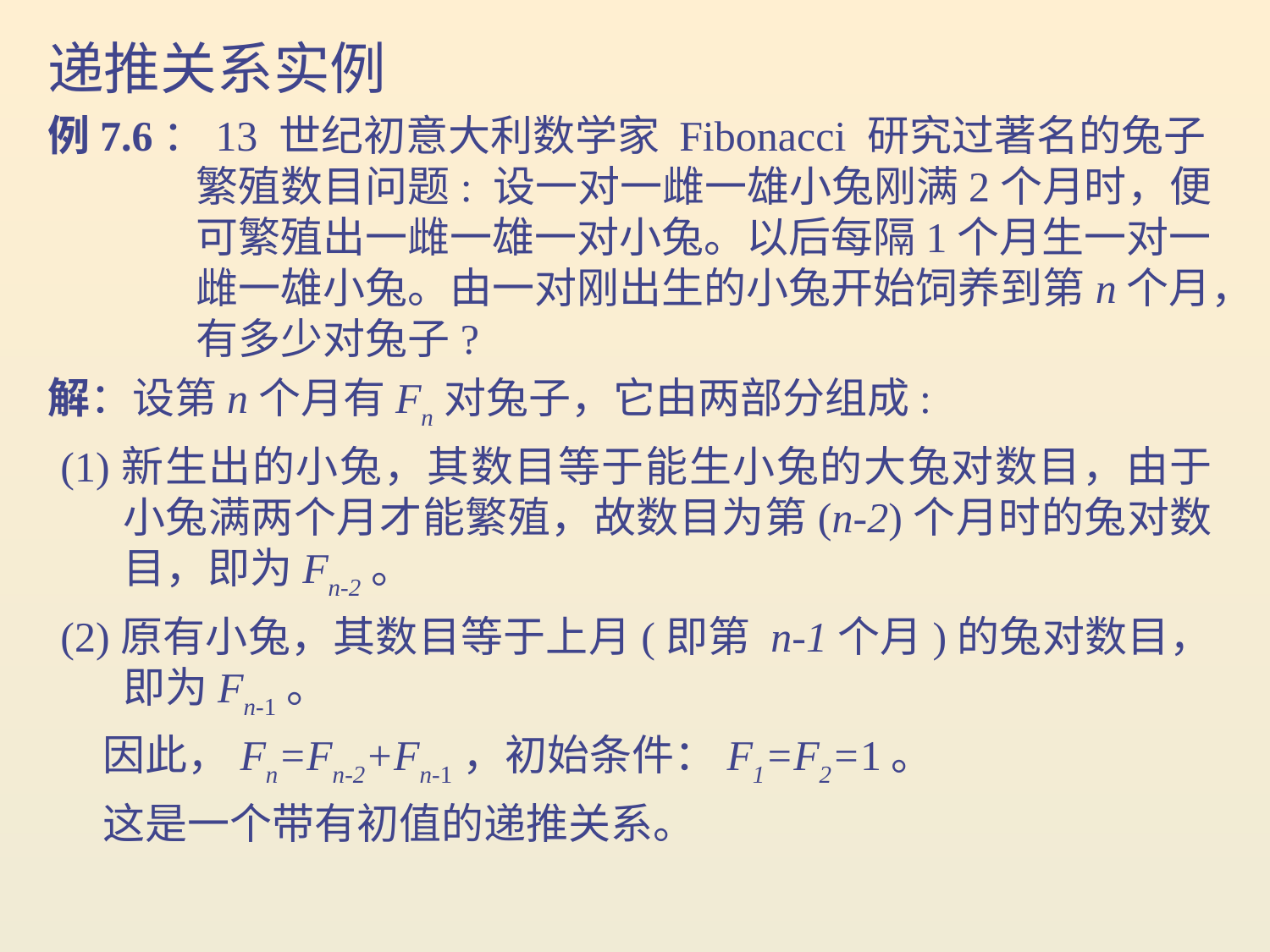

递推关系实例
例7.6：13 世纪初意大利数学家 Fibonacci 研究过著名的兔子繁殖数目问题: 设一对一雌一雄小兔刚满2个月时，便可繁殖出一雌一雄一对小兔。以后每隔1个月生一对一雌一雄小兔。由一对刚出生的小兔开始饲养到第n个月，有多少对兔子?
解：设第n个月有Fn对兔子，它由两部分组成:
(1)新生出的小兔，其数目等于能生小兔的大兔对数目，由于小兔满两个月才能繁殖，故数目为第(n-2)个月时的兔对数目，即为Fn-2。
(2)原有小兔，其数目等于上月(即第 n-1个月)的兔对数目，即为Fn-1。
　因此，Fn=Fn-2+Fn-1，初始条件：F1=F2=1。
　这是一个带有初值的递推关系。